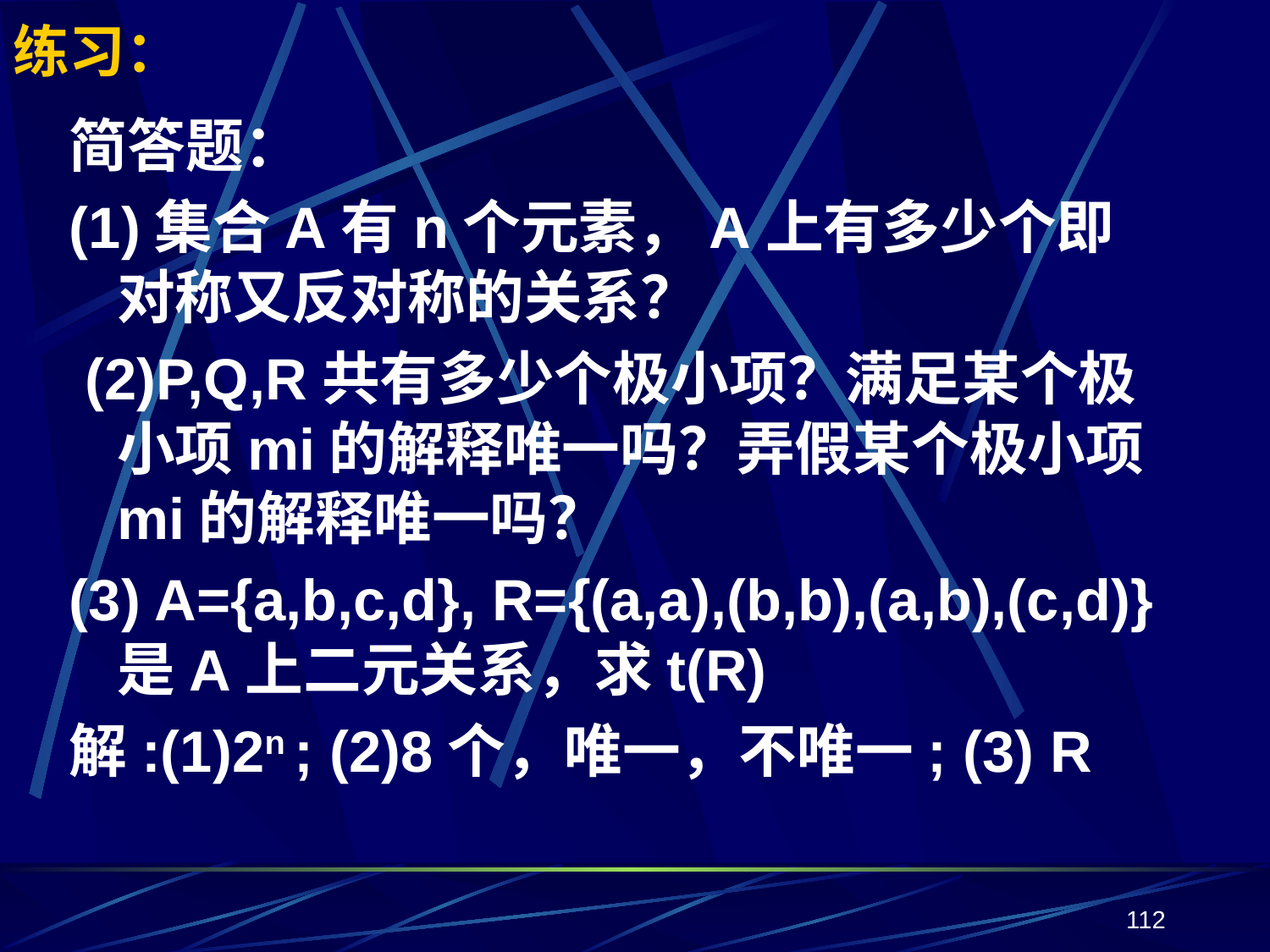

# 练习：
简答题：
(1)集合A有n个元素，A上有多少个即对称又反对称的关系？
 (2)P,Q,R共有多少个极小项？满足某个极小项mi的解释唯一吗？弄假某个极小项mi的解释唯一吗？
(3) A={a,b,c,d}, R={(a,a),(b,b),(a,b),(c,d)}是A上二元关系，求t(R)
解:(1)2n ; (2)8个，唯一，不唯一; (3) R

112